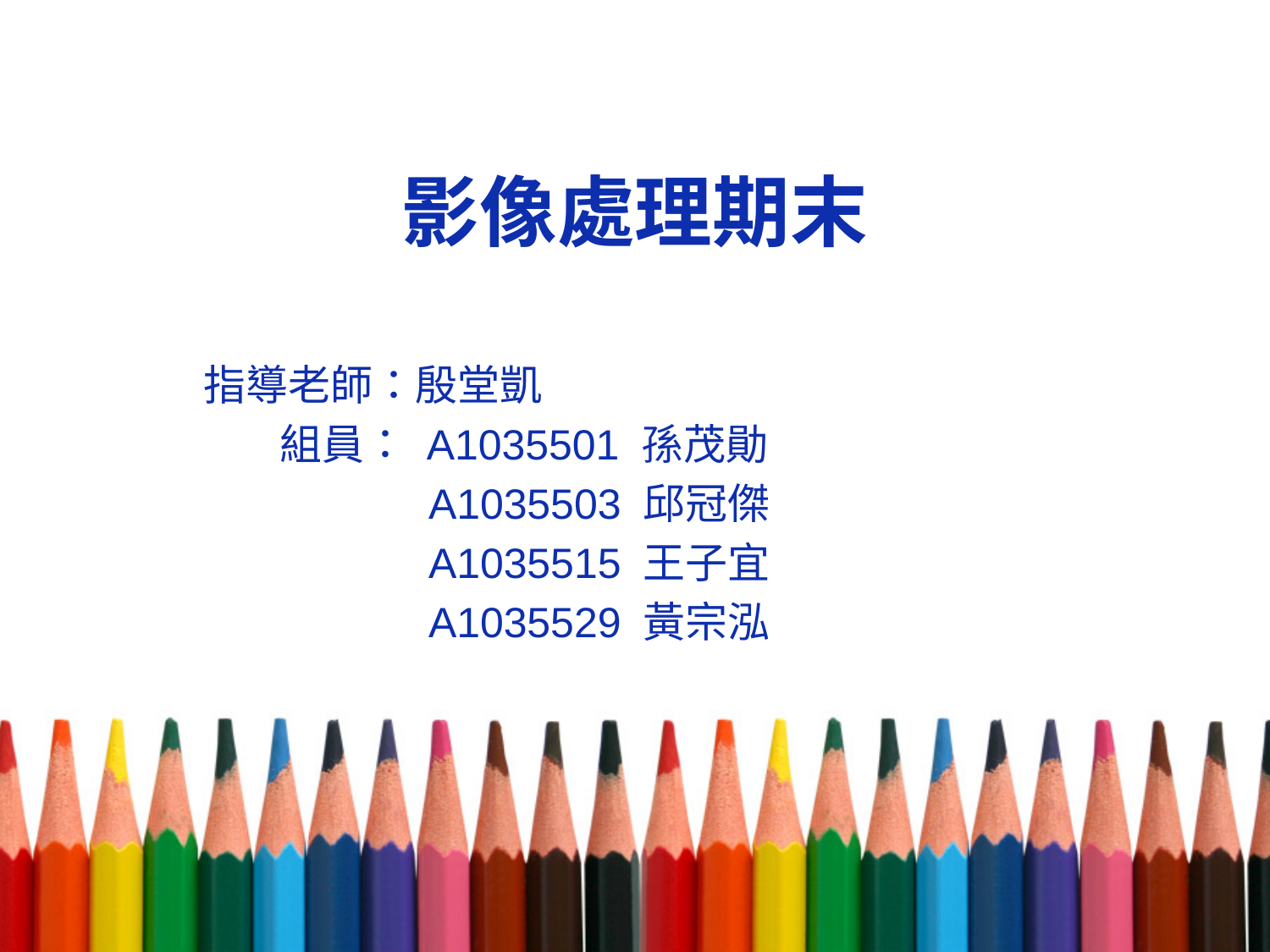

# 影像處理期末
指導老師：殷堂凱
       組員： A1035501 孫茂勛
                   A1035503 邱冠傑
                   A1035515 王子宜
                   A1035529 黃宗泓